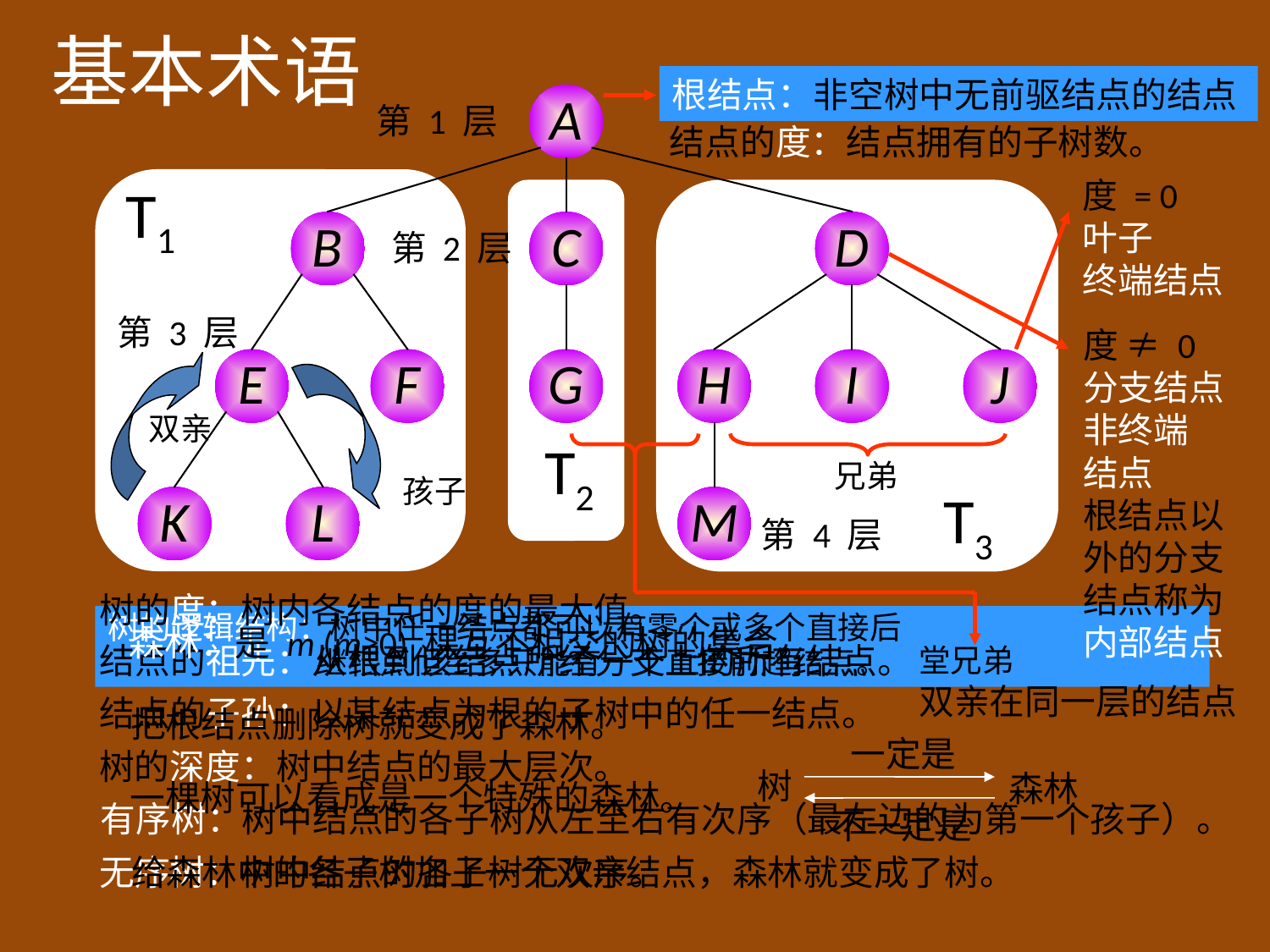

基本术语
结点：数据元素+ 指向子树的分支
根结点：非空树中无前驱结点的结点
 A
 B
 C
 D
 E
 F
 G
 H
 I
 J
 K
 L
 M
第 1 层

结点的度：结点拥有的子树数。
度 = 0
叶子
终端结点
T1

 T2

                T3

第 2 层

第 3 层
度 ≠ 0
分支结点
非终端
结点
根结点以
外的分支
结点称为
内部结点

双亲

孩子

兄弟

第 4 层
树的度：树内各结点的度的最大值。

树的逻辑结构：树中任一结点都可以有零个或多个直接后
                            继结点但至多只能有一个直接前趋结点。
森林：是 m (m≥0) 棵互不相交的树的集合。
结点的祖先：从根到该结点所经分支上的所有结点。
堂兄弟
双亲在同一层的结点
结点的子孙：以某结点为根的子树中的任一结点。
把根结点删除树就变成了森林。
一定是
树的深度：树中结点的最大层次。
树
森林
一棵树可以看成是一个特殊的森林。

有序树：树中结点的各子树从左至右有次序（最左边的为第一个孩子）。
不一定是

无序树：树中结点的各子树无次序。
给森林中的各子树加上一个双亲结点，森林就变成了树。